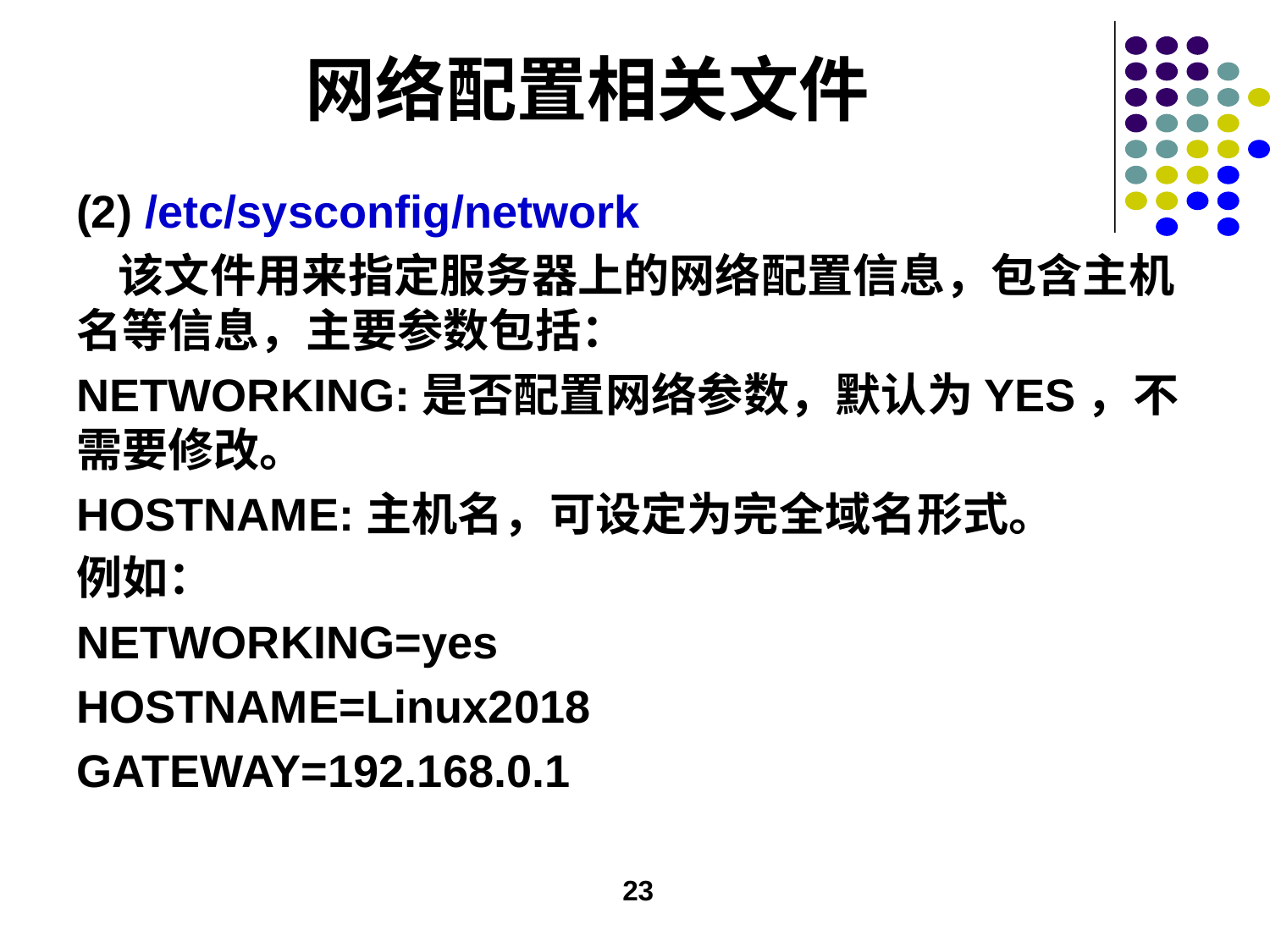

# 网络配置相关文件
(2) /etc/sysconfig/network
   该文件用来指定服务器上的网络配置信息，包含主机名等信息，主要参数包括：
NETWORKING:是否配置网络参数，默认为YES，不需要修改。
HOSTNAME:主机名，可设定为完全域名形式。
例如：
NETWORKING=yes
HOSTNAME=Linux2018
GATEWAY=192.168.0.1
23